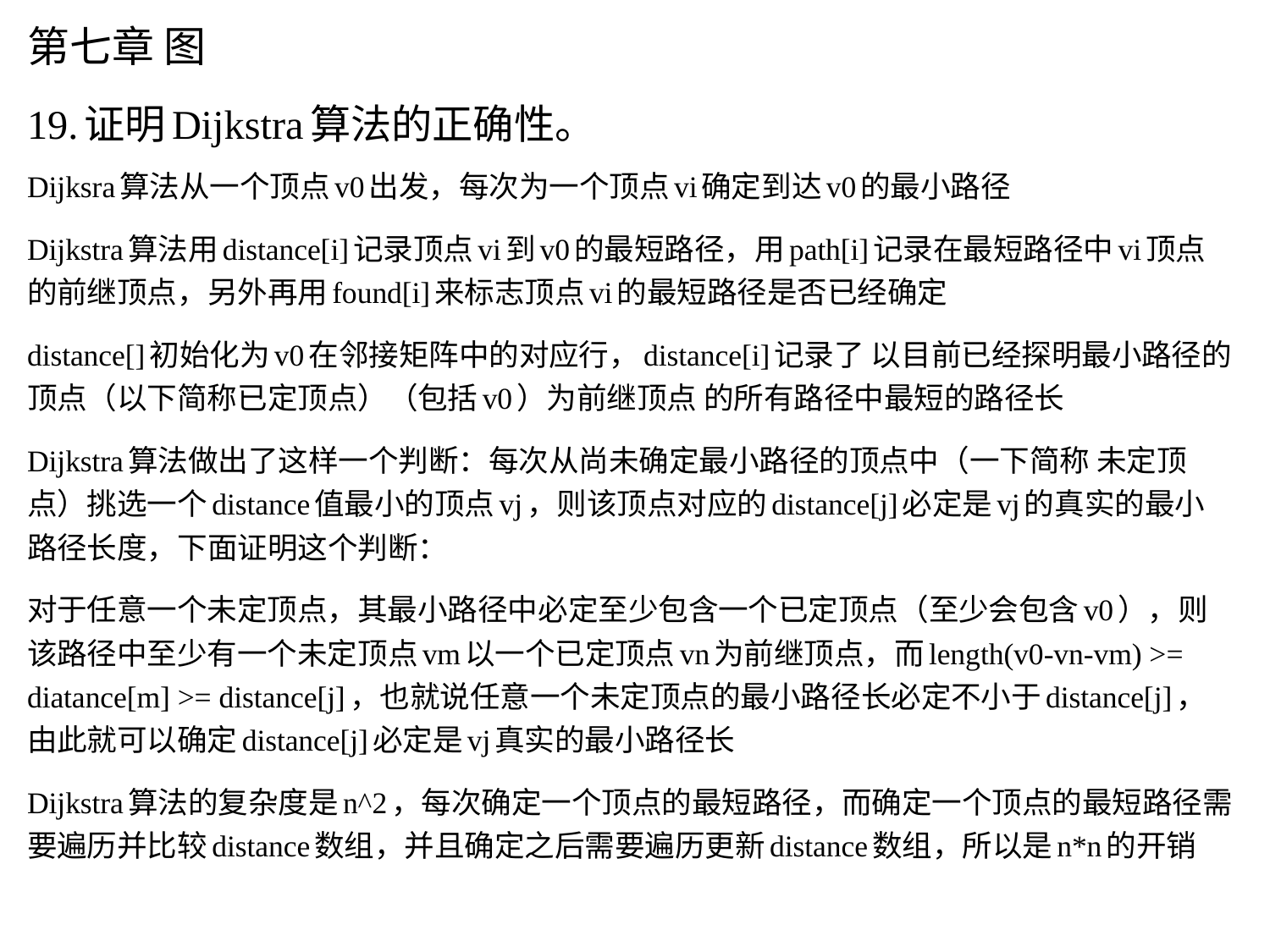

# 第七章 图
19.证明Dijkstra算法的正确性。
Dijksra算法从一个顶点v0出发，每次为一个顶点vi确定到达v0的最小路径
Dijkstra算法用distance[i]记录顶点vi到v0的最短路径，用path[i]记录在最短路径中vi顶点的前继顶点，另外再用found[i]来标志顶点vi的最短路径是否已经确定
distance[]初始化为v0在邻接矩阵中的对应行，distance[i]记录了 以目前已经探明最小路径的顶点（以下简称已定顶点）（包括v0）为前继顶点 的所有路径中最短的路径长
Dijkstra算法做出了这样一个判断：每次从尚未确定最小路径的顶点中（一下简称 未定顶点）挑选一个distance值最小的顶点vj，则该顶点对应的distance[j]必定是vj的真实的最小路径长度，下面证明这个判断：
对于任意一个未定顶点，其最小路径中必定至少包含一个已定顶点（至少会包含v0），则该路径中至少有一个未定顶点vm以一个已定顶点vn为前继顶点，而length(v0-vn-vm) >= diatance[m] >= distance[j]，也就说任意一个未定顶点的最小路径长必定不小于distance[j]，由此就可以确定distance[j]必定是vj真实的最小路径长
Dijkstra算法的复杂度是n^2，每次确定一个顶点的最短路径，而确定一个顶点的最短路径需要遍历并比较distance数组，并且确定之后需要遍历更新distance数组，所以是n*n的开销